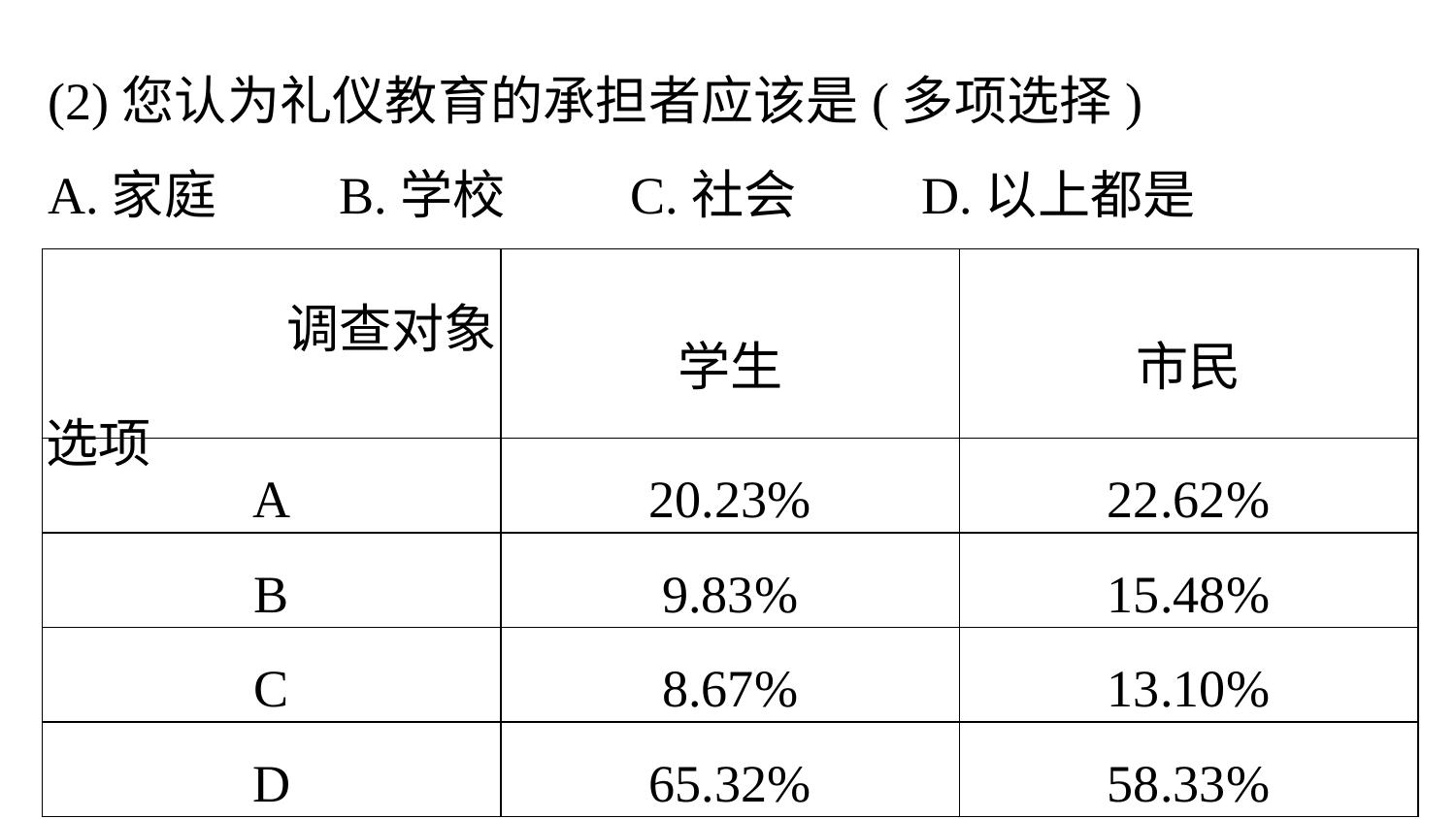

(2)您认为礼仪教育的承担者应该是(多项选择)
A.家庭  	B.学校	C.社会   	D.以上都是
| 调查对象 选项 | 学生 | 市民 |
| --- | --- | --- |
| A | 20.23% | 22.62% |
| B | 9.83% | 15.48% |
| C | 8.67% | 13.10% |
| D | 65.32% | 58.33% |